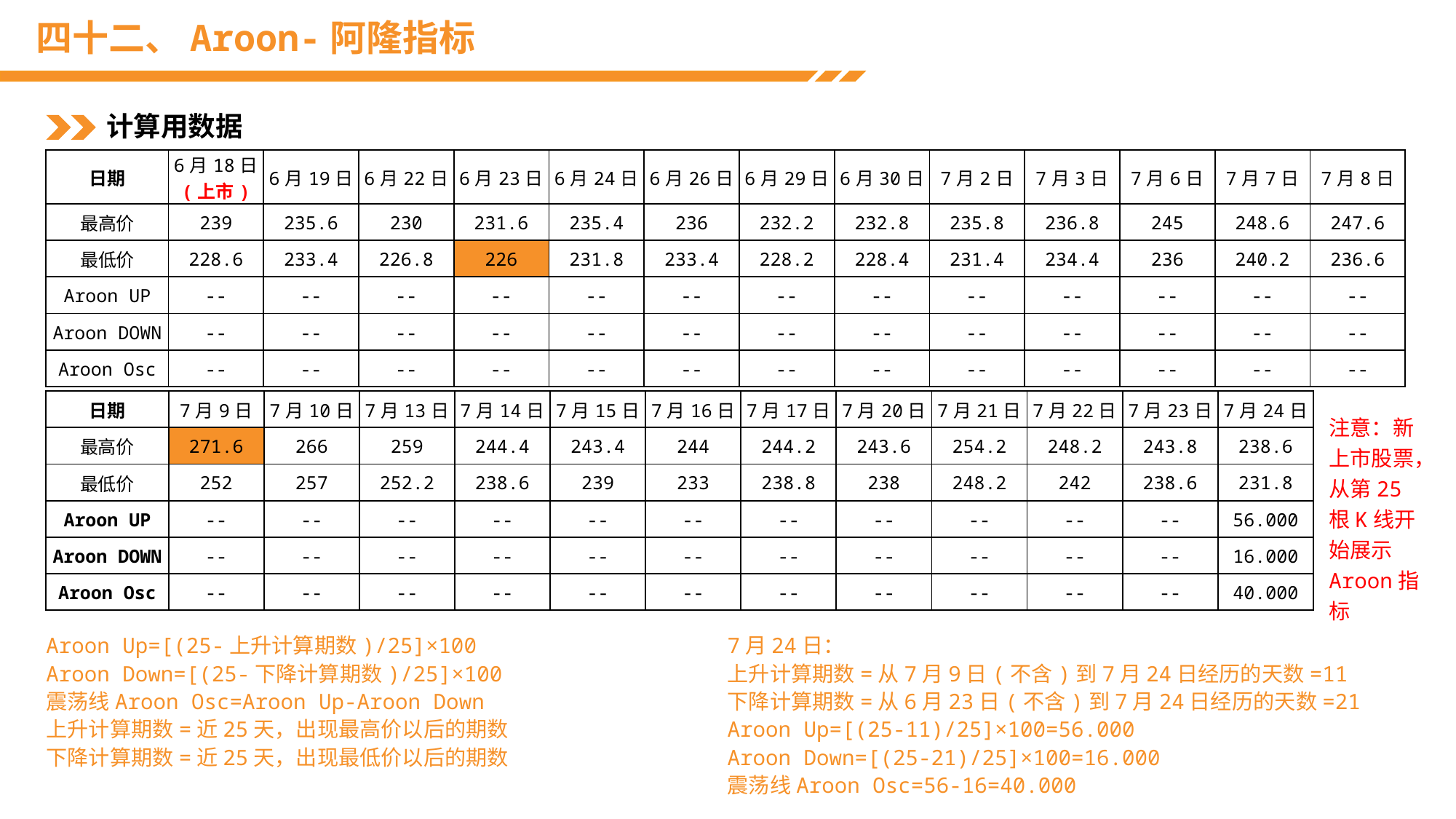

# 四十二、Aroon-阿隆指标
计算用数据

| 日期 | 6月18日 (上市) | 6月19日 | 6月22日 | 6月23日 | 6月24日 | 6月26日 | 6月29日 | 6月30日 | 7月2日 | 7月3日 | 7月6日 | 7月7日 | 7月8日 |
| --- | --- | --- | --- | --- | --- | --- | --- | --- | --- | --- | --- | --- | --- |
| 最高价 | 239 | 235.6 | 230 | 231.6 | 235.4 | 236 | 232.2 | 232.8 | 235.8 | 236.8 | 245 | 248.6 | 247.6 |
| 最低价 | 228.6 | 233.4 | 226.8 | 226 | 231.8 | 233.4 | 228.2 | 228.4 | 231.4 | 234.4 | 236 | 240.2 | 236.6 |
| Aroon UP | -- | -- | -- | -- | -- | -- | -- | -- | -- | -- | -- | -- | -- |
| Aroon DOWN | -- | -- | -- | -- | -- | -- | -- | -- | -- | -- | -- | -- | -- |
| Aroon Osc | -- | -- | -- | -- | -- | -- | -- | -- | -- | -- | -- | -- | -- |
| 日期 | 7月9日 | 7月10日 | 7月13日 | 7月14日 | 7月15日 | 7月16日 | 7月17日 | 7月20日 | 7月21日 | 7月22日 | 7月23日 | 7月24日 |
| --- | --- | --- | --- | --- | --- | --- | --- | --- | --- | --- | --- | --- |
| 最高价 | 271.6 | 266 | 259 | 244.4 | 243.4 | 244 | 244.2 | 243.6 | 254.2 | 248.2 | 243.8 | 238.6 |
| 最低价 | 252 | 257 | 252.2 | 238.6 | 239 | 233 | 238.8 | 238 | 248.2 | 242 | 238.6 | 231.8 |
| Aroon UP | -- | -- | -- | -- | -- | -- | -- | -- | -- | -- | -- | 56.000 |
| Aroon DOWN | -- | -- | -- | -- | -- | -- | -- | -- | -- | -- | -- | 16.000 |
| Aroon Osc | -- | -- | -- | -- | -- | -- | -- | -- | -- | -- | -- | 40.000 |
注意：新上市股票，从第25根K线开始展示Aroon指标
Aroon Up=[(25-上升计算期数)/25]×100
Aroon Down=[(25-下降计算期数)/25]×100
震荡线Aroon Osc=Aroon Up-Aroon Down
上升计算期数=近25天，出现最高价以后的期数
下降计算期数=近25天，出现最低价以后的期数
7月24日：
上升计算期数=从7月9日(不含)到7月24日经历的天数=11
下降计算期数=从6月23日(不含)到7月24日经历的天数=21
Aroon Up=[(25-11)/25]×100=56.000
Aroon Down=[(25-21)/25]×100=16.000
震荡线Aroon Osc=56-16=40.000